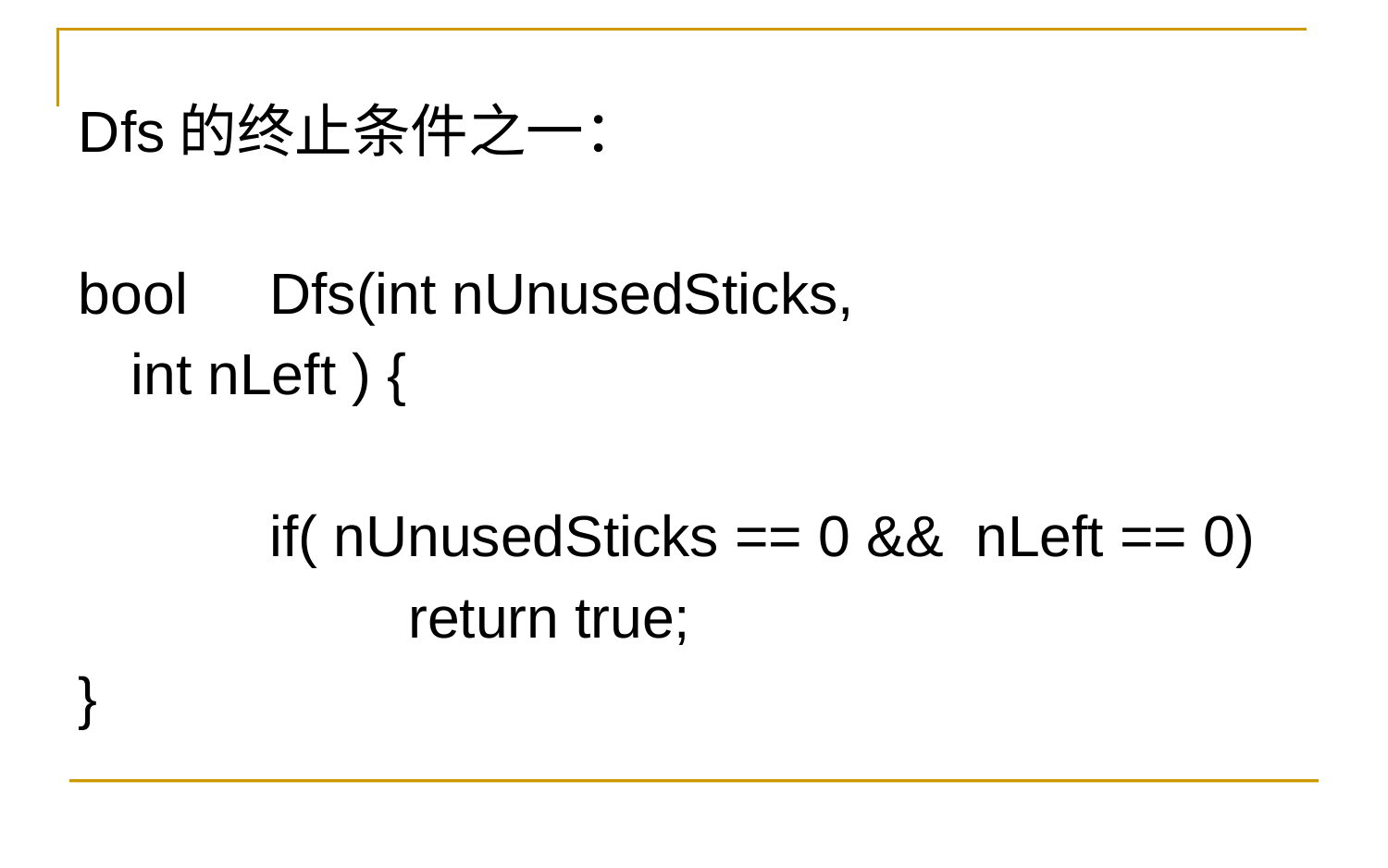

Dfs的终止条件之一：

bool	Dfs(int nUnusedSticks,
	int nLeft ) {

		if( nUnusedSticks == 0 &&  nLeft == 0)
			return true;
}